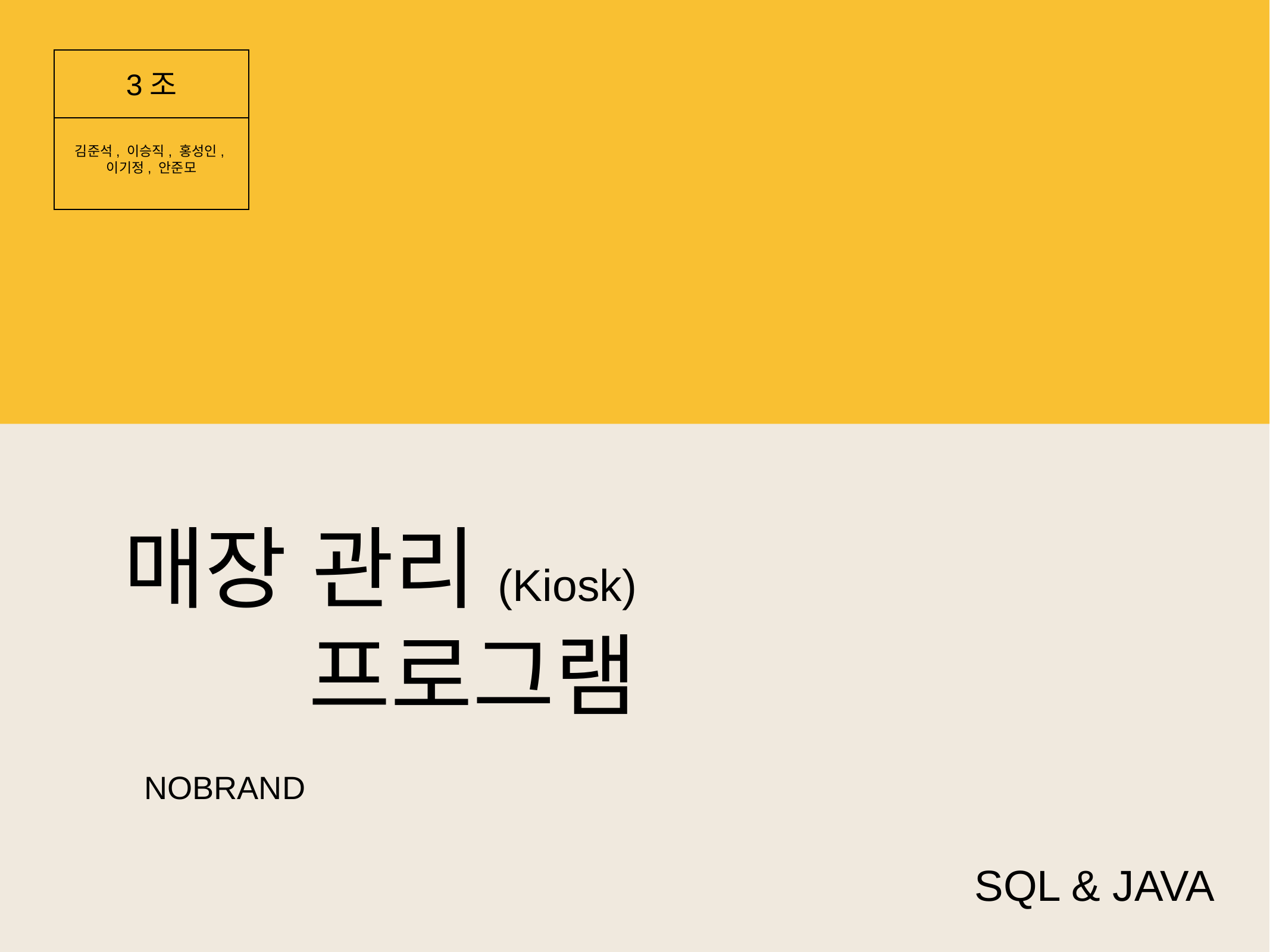

3조

김준석, 이승직, 홍성인,
이기정, 안준모
매장 관리(Kiosk)
프로그램
NOBRAND
SQL & JAVA